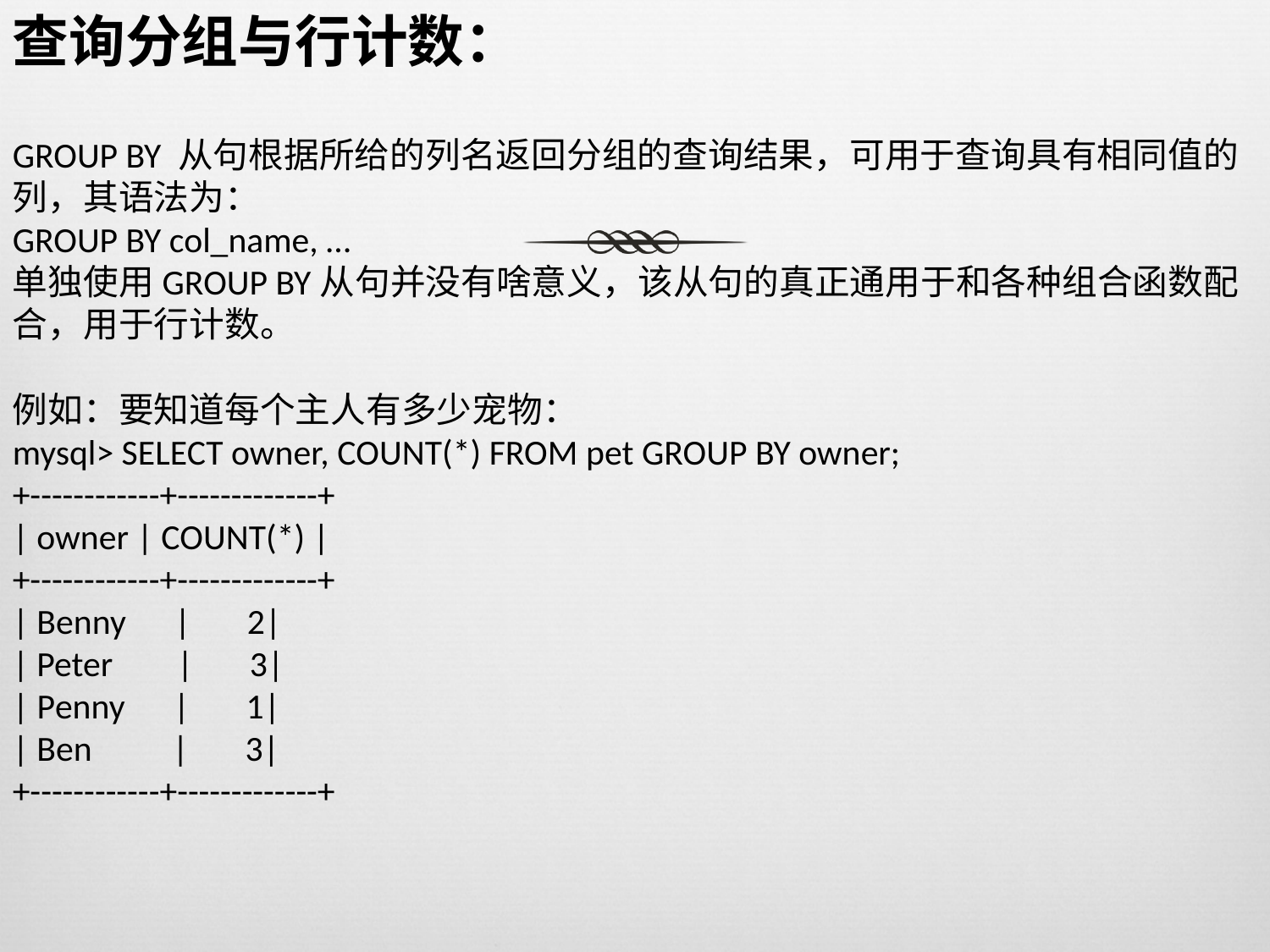

查询分组与行计数：

GROUP BY 从句根据所给的列名返回分组的查询结果，可用于查询具有相同值的列，其语法为：
GROUP BY col_name, …
单独使用GROUP BY从句并没有啥意义，该从句的真正通用于和各种组合函数配合，用于行计数。

例如：要知道每个主人有多少宠物：
mysql> SELECT owner, COUNT(*) FROM pet GROUP BY owner;
+------------+-------------+
| owner | COUNT(*) |
+------------+-------------+
| Benny      |       2|
| Peter        |       3|
| Penny      |       1|
| Ben          |       3|
+------------+-------------+